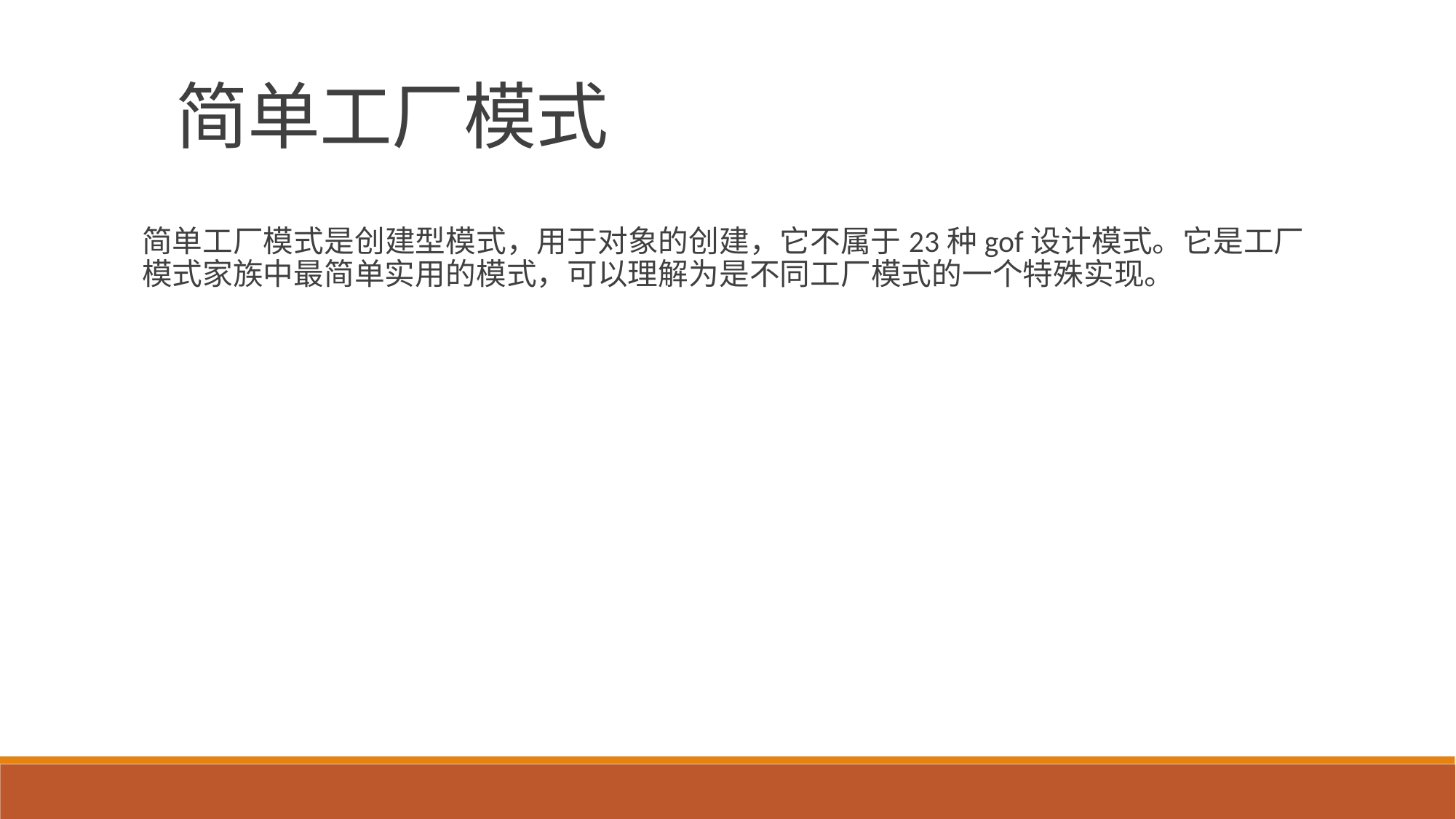

简单工厂模式
简单工厂模式是创建型模式，用于对象的创建，它不属于23种gof设计模式。它是工厂模式家族中最简单实用的模式，可以理解为是不同工厂模式的一个特殊实现。